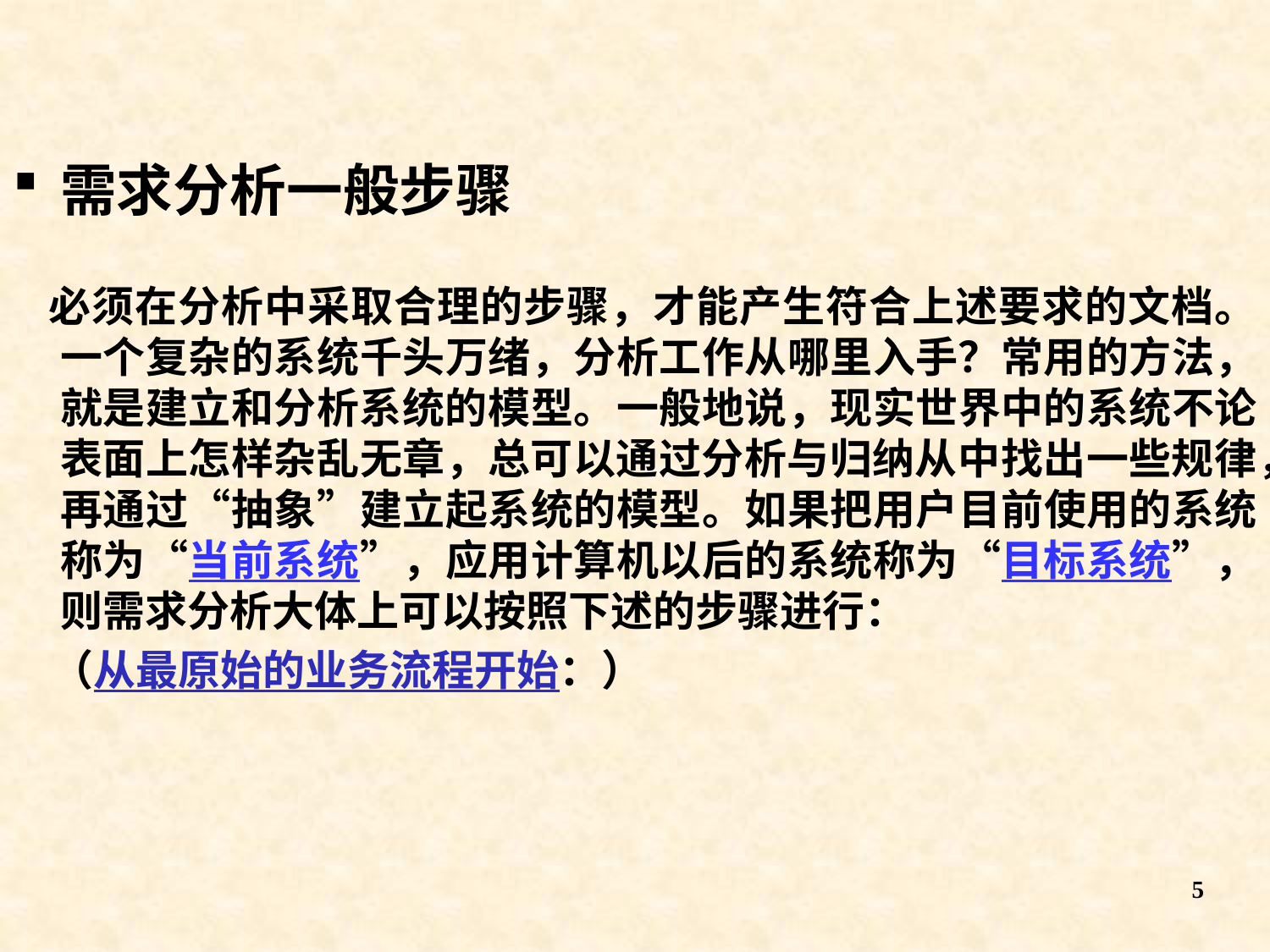

需求分析一般步骤

   必须在分析中采取合理的步骤，才能产生符合上述要求的文档。一个复杂的系统千头万绪，分析工作从哪里入手？常用的方法，就是建立和分析系统的模型。一般地说，现实世界中的系统不论表面上怎样杂乱无章，总可以通过分析与归纳从中找出一些规律，再通过“抽象”建立起系统的模型。如果把用户目前使用的系统称为“当前系统”，应用计算机以后的系统称为“目标系统”，则需求分析大体上可以按照下述的步骤进行：
   （从最原始的业务流程开始：）

5